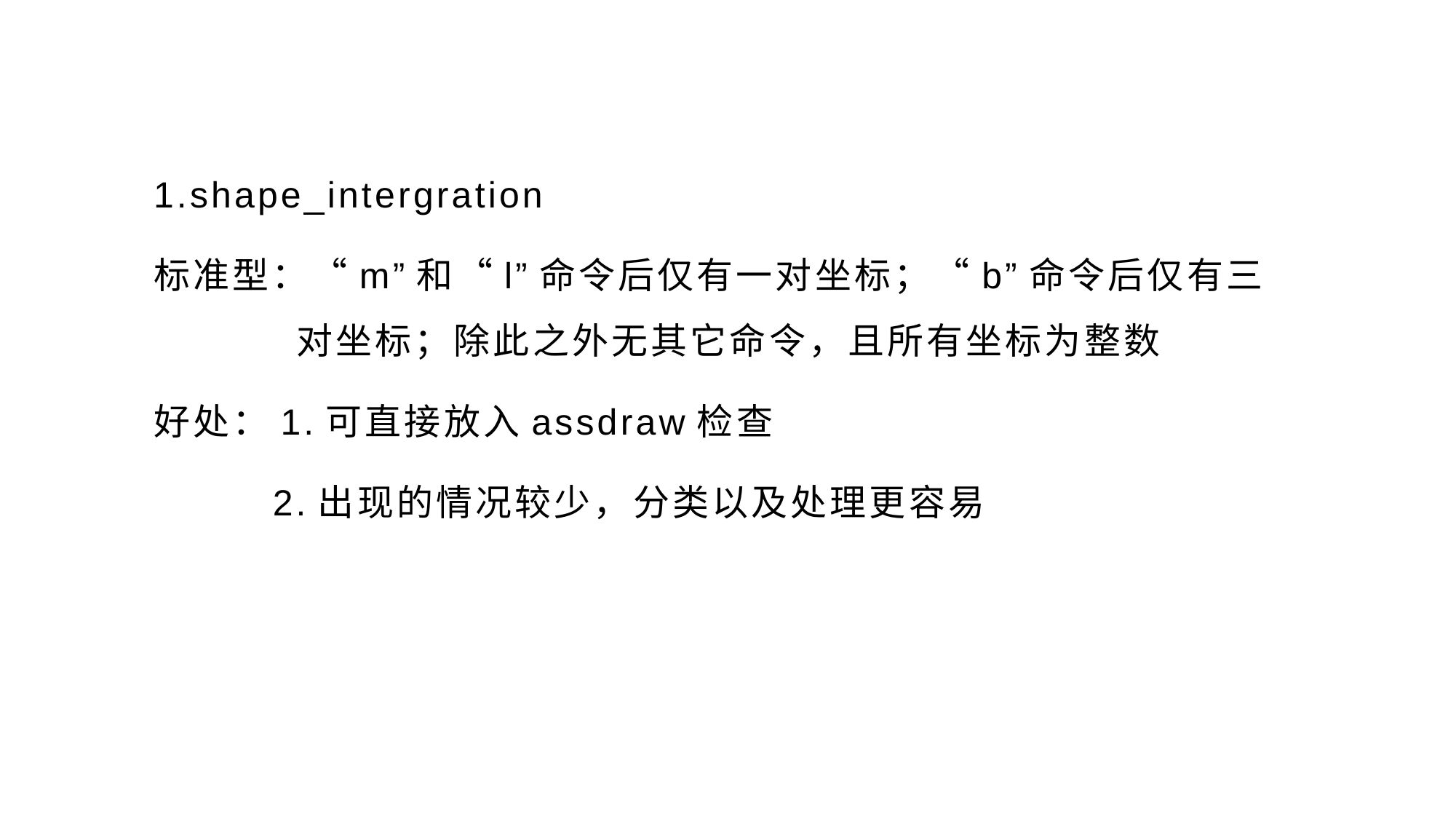

#
1.shape_intergration
标准型：“m”和“l”命令后仅有一对坐标；“b”命令后仅有三    	   对坐标；除此之外无其它命令，且所有坐标为整数
好处：1.可直接放入assdraw检查
         2.出现的情况较少，分类以及处理更容易